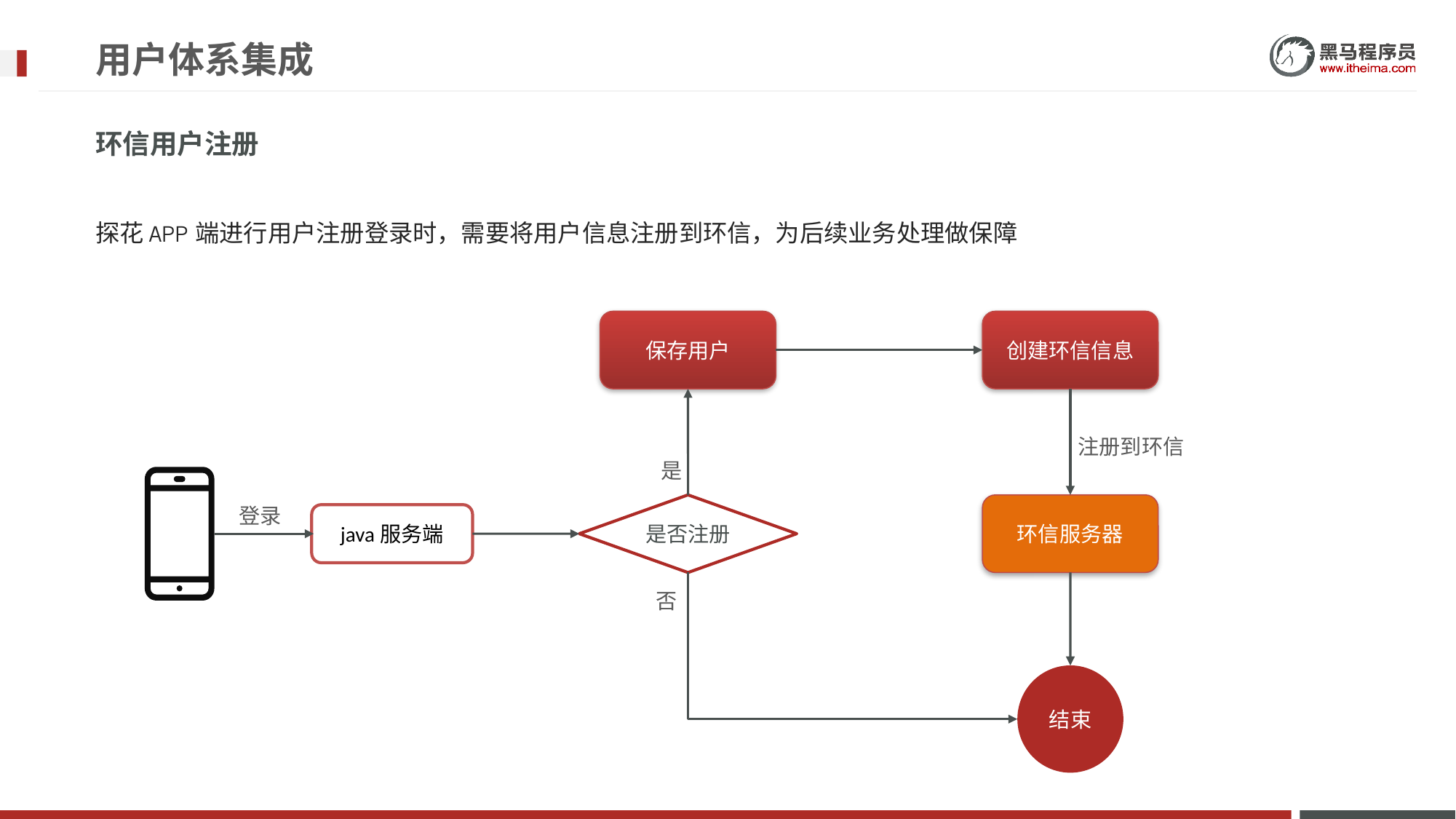

# 用户体系集成
环信用户注册
探花APP端进行用户注册登录时，需要将用户信息注册到环信，为后续业务处理做保障
保存用户
创建环信信息
注册到环信
是

是否注册
环信服务器
登录
java服务端
否
结束